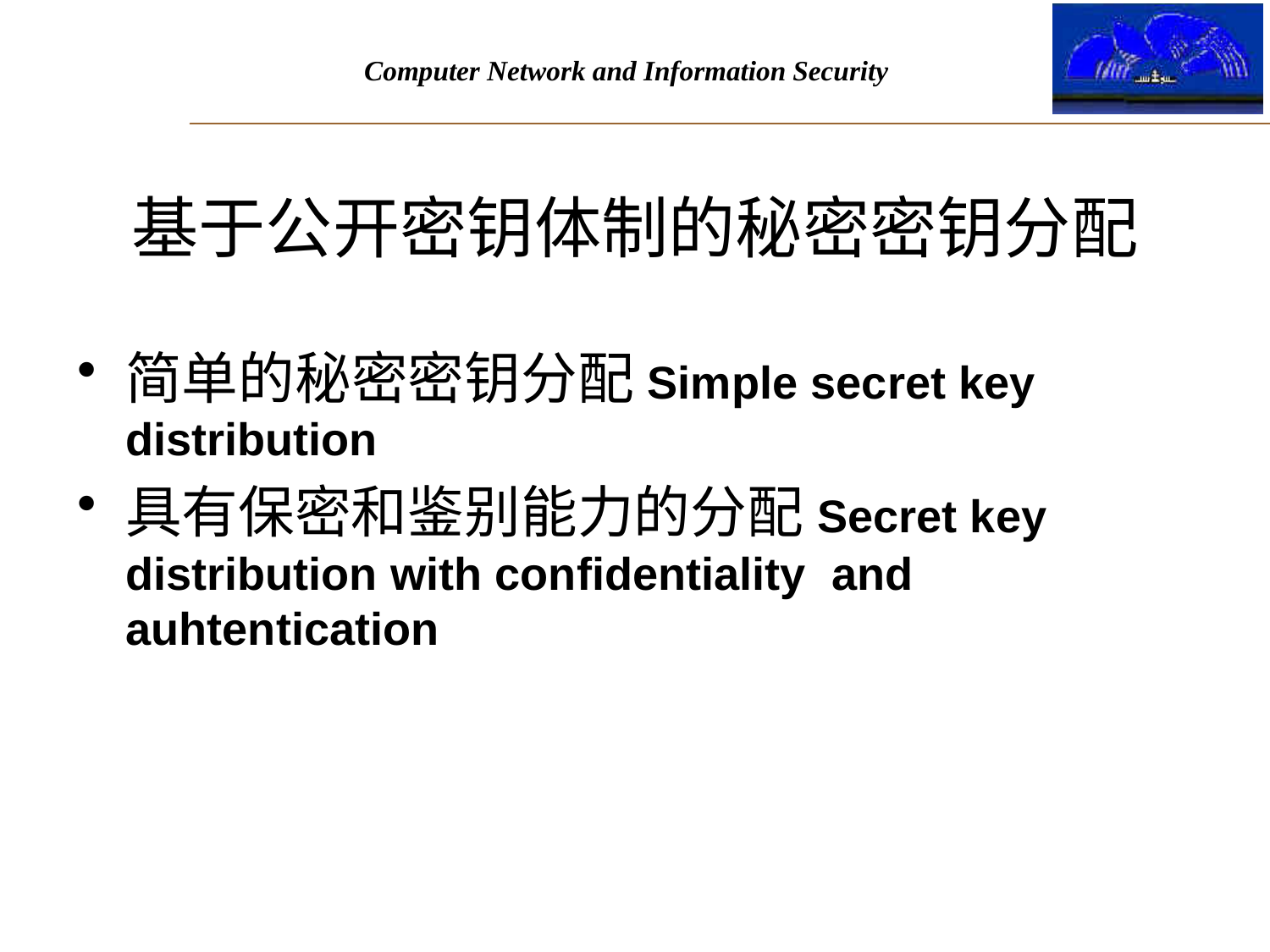

# 基于公开密钥体制的秘密密钥分配
简单的秘密密钥分配Simple secret key distribution
具有保密和鉴别能力的分配Secret key distribution with confidentiality  and auhtentication